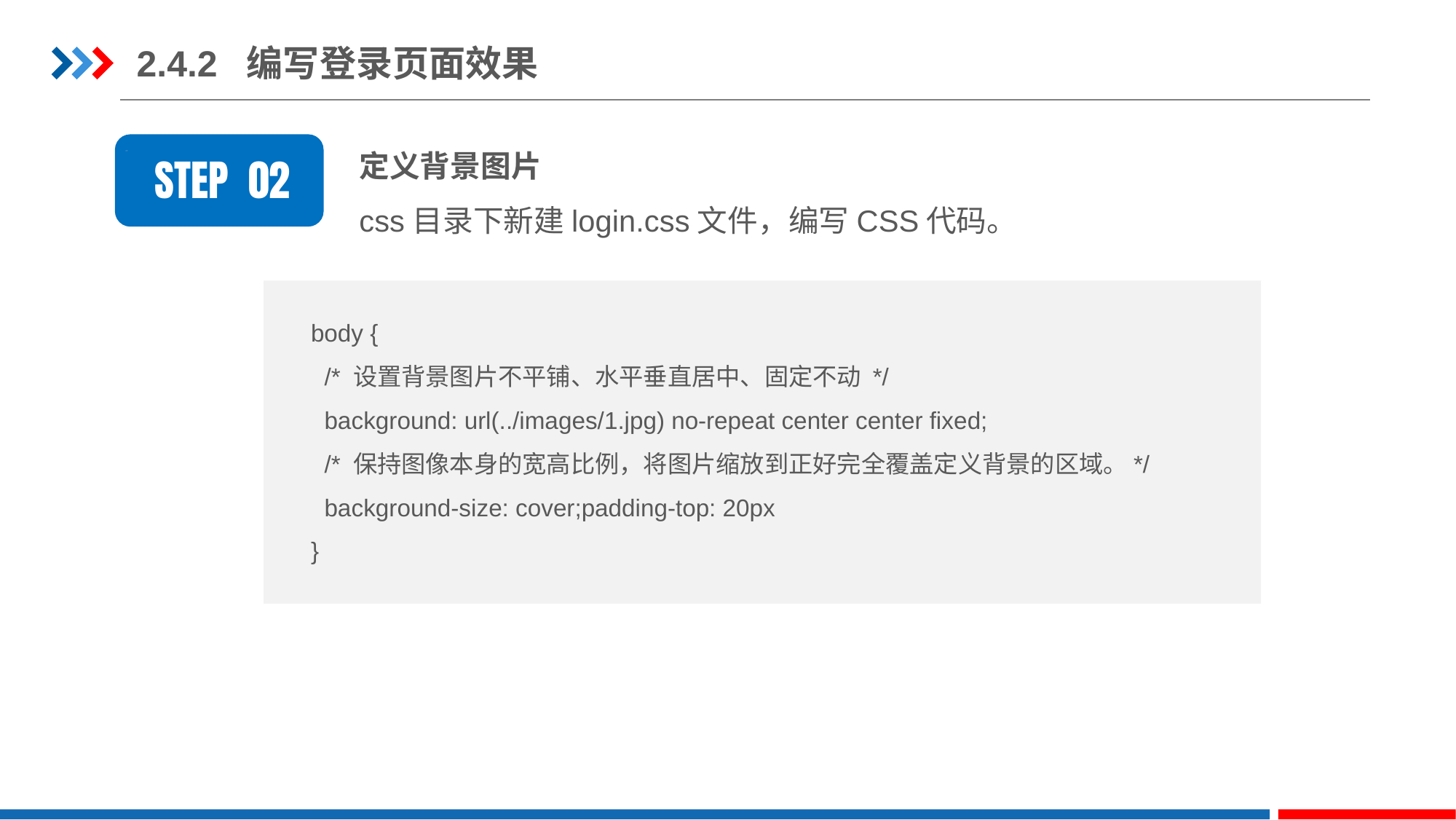

2.4.2  编写登录页面效果
定义背景图片
css目录下新建login.css文件，编写CSS代码。

STEP  02

body {
  /* 设置背景图片不平铺、水平垂直居中、固定不动 */
  background: url(../images/1.jpg) no-repeat center center fixed;
  /* 保持图像本身的宽高比例，将图片缩放到正好完全覆盖定义背景的区域。*/
  background-size: cover;padding-top: 20px
}